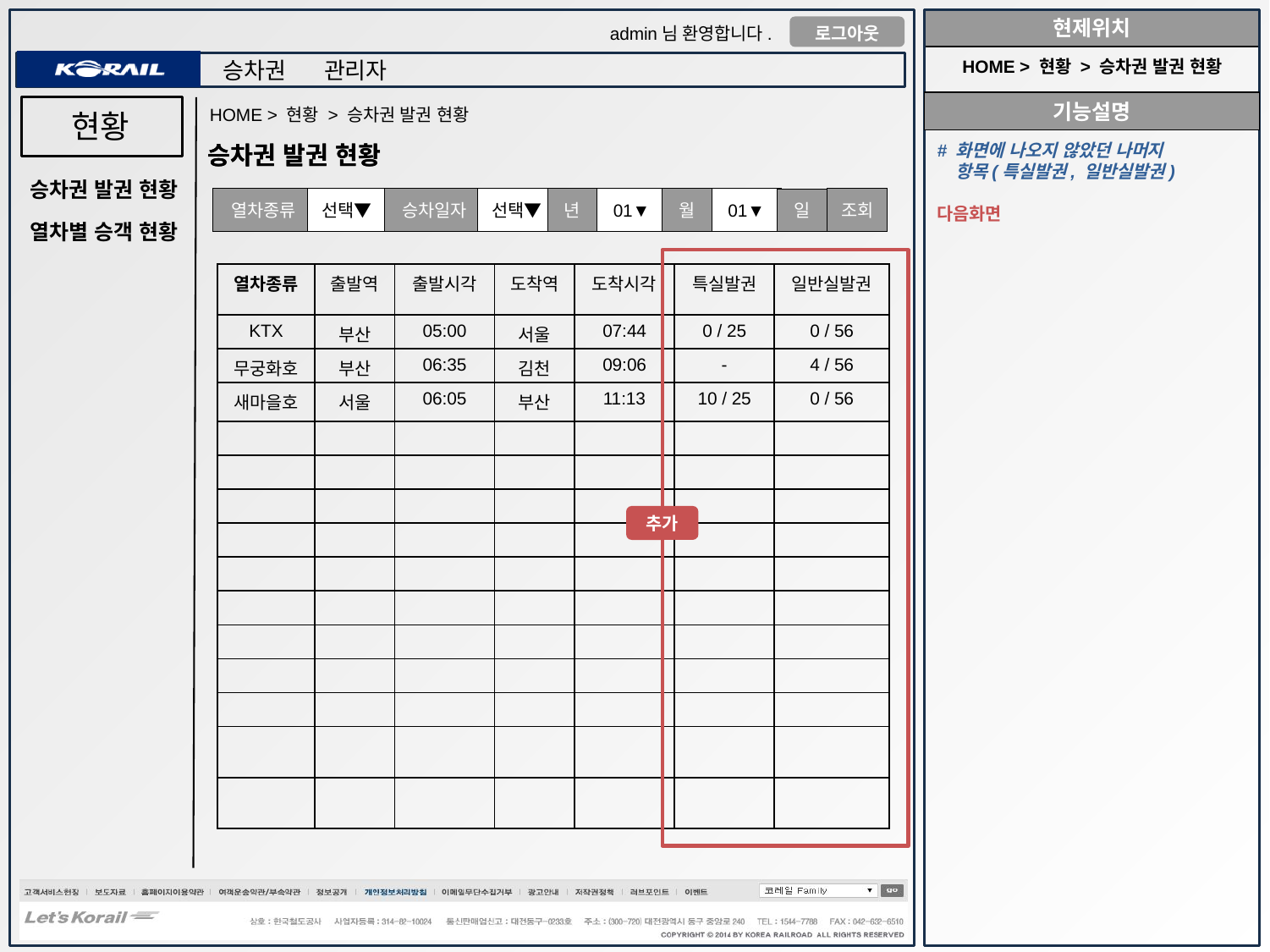

HOME > 현황 > 승차권 발권 현황
HOME > 현황 > 승차권 발권 현황
현황
승차권 발권 현황
승차권 발권 현황
# 화면에 나오지 않았던 나머지
   항목(특실발권, 일반실발권)

다음화면
승차권 발권 현황
01▼
승차일자
선택▼
월
열차종류
선택▼
년
01▼
조회
일
열차별 승객 현황

| 열차종류 | 출발역 | 출발시각 | 도착역 | 도착시각 | 특실발권 | 일반실발권 |
| --- | --- | --- | --- | --- | --- | --- |
| KTX | 부산 | 05:00 | 서울 | 07:44 | 0 / 25 | 0 / 56 |
| 무궁화호 | 부산 | 06:35 | 김천 | 09:06 | - | 4 / 56 |
| 새마을호 | 서울 | 06:05 | 부산 | 11:13 | 10 / 25 | 0 / 56 |
|  |  |  |  |  |  |  |
|  |  |  |  |  |  |  |
|  |  |  |  |  |  |  |
|  |  |  |  |  |  |  |
|  |  |  |  |  |  |  |
|  |  |  |  |  |  |  |
|  |  |  |  |  |  |  |
|  |  |  |  |  |  |  |
|  |  |  |  |  |  |  |
|  |  |  |  |  |  |  |
|  |  |  |  |  |  |  |
추가